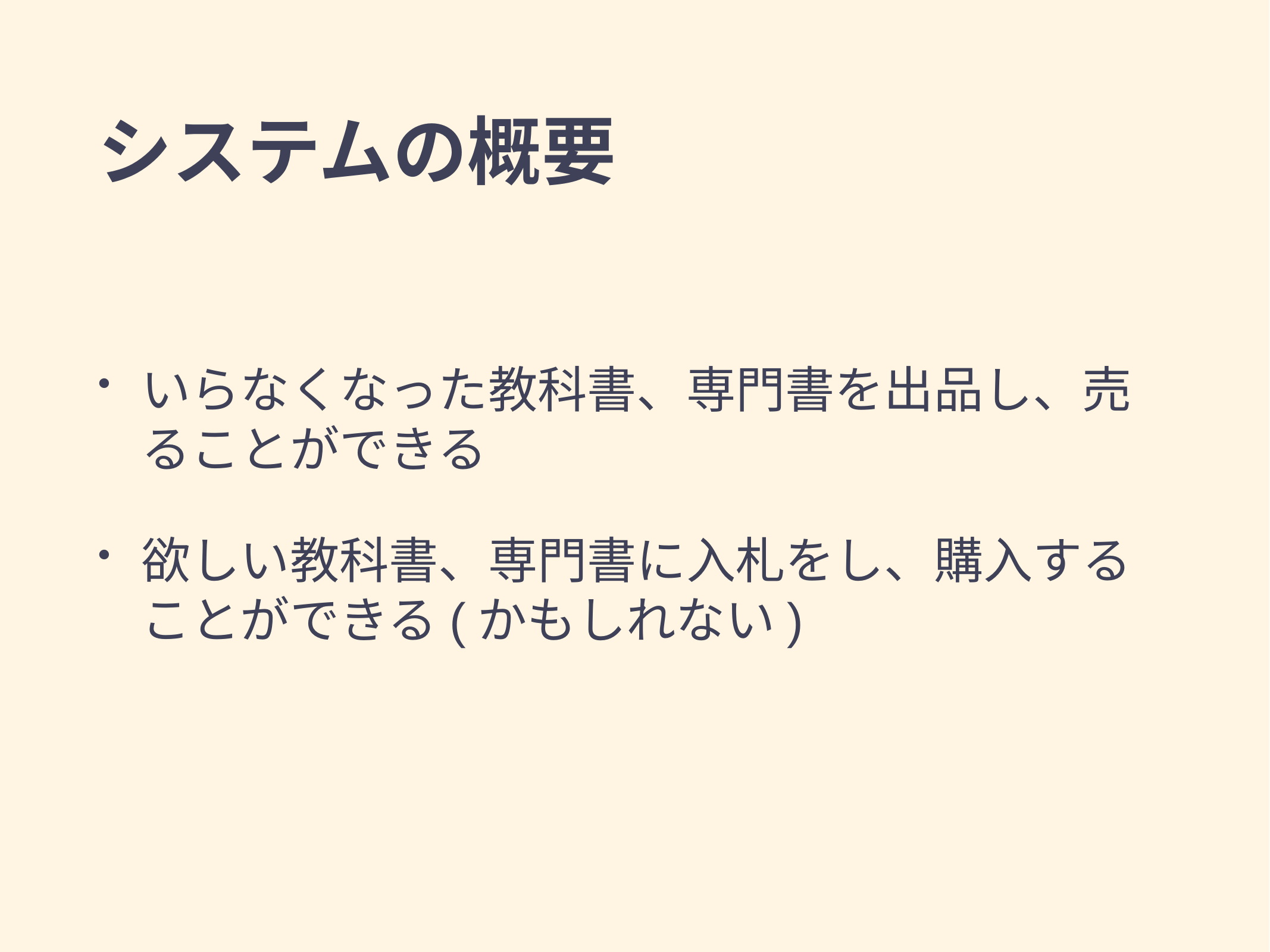

# システムの概要
いらなくなった教科書、専門書を出品し、売ることができる
欲しい教科書、専門書に入札をし、購入することができる(かもしれない)